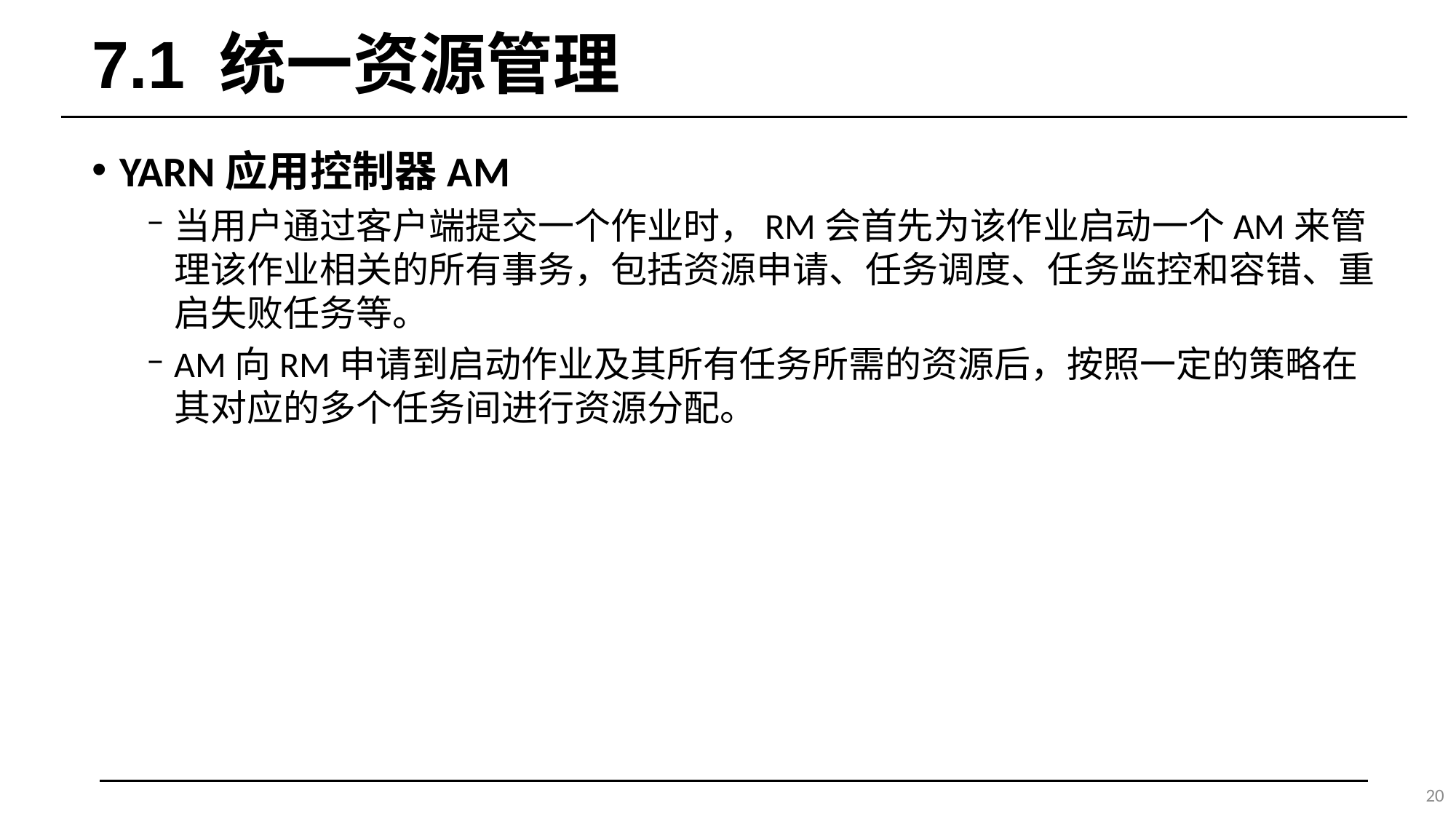

# 7.1 统一资源管理
YARN应用控制器AM
当用户通过客户端提交一个作业时，RM会首先为该作业启动一个AM来管理该作业相关的所有事务，包括资源申请、任务调度、任务监控和容错、重启失败任务等。
AM向RM申请到启动作业及其所有任务所需的资源后，按照一定的策略在其对应的多个任务间进行资源分配。
20